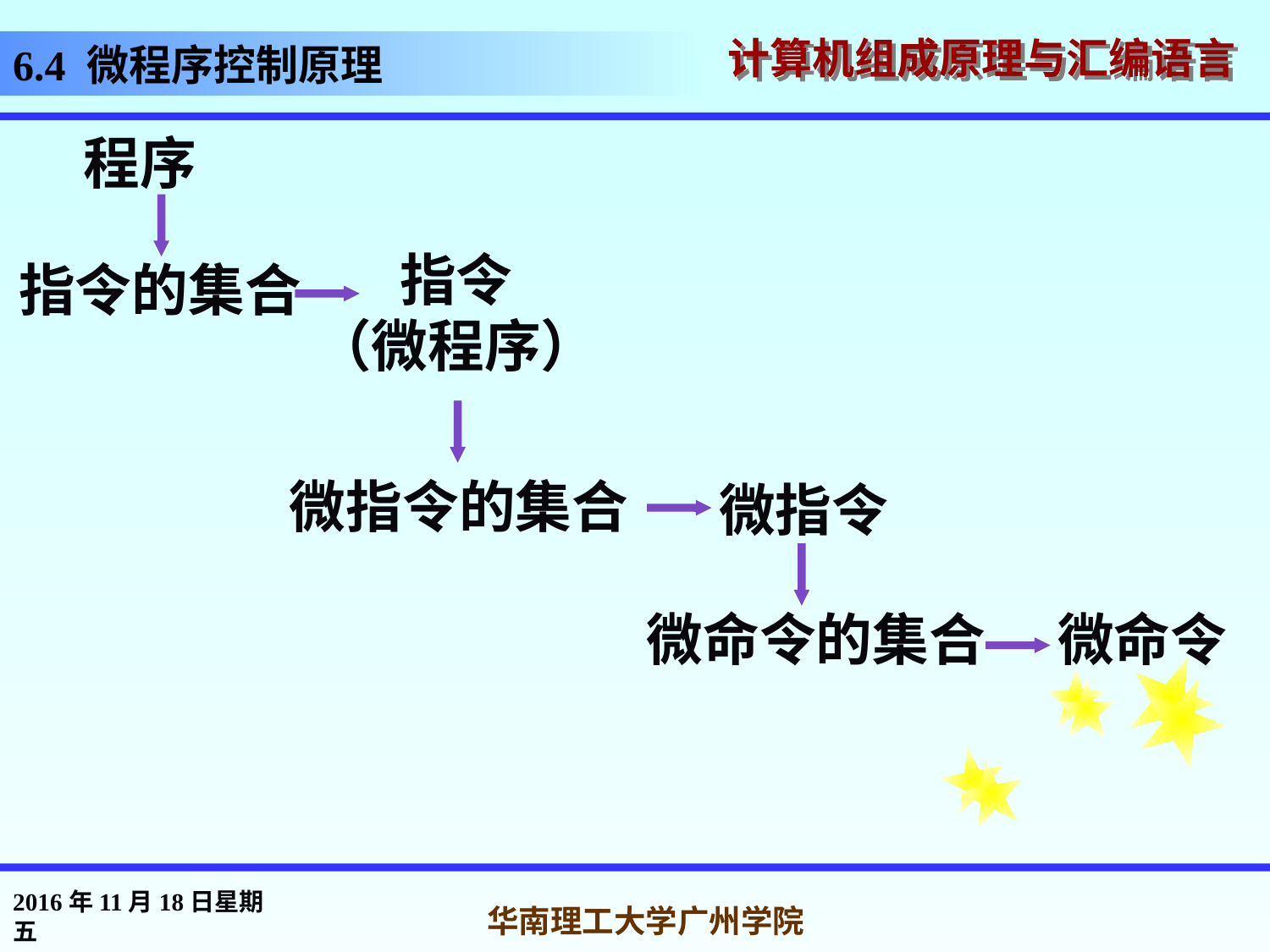

# 6.4 微程序控制原理
  程序

指令
（微程序）
指令的集合

微指令的集合
微指令

微命令的集合
微命令

2016年11月18日星期五
华南理工大学广州学院